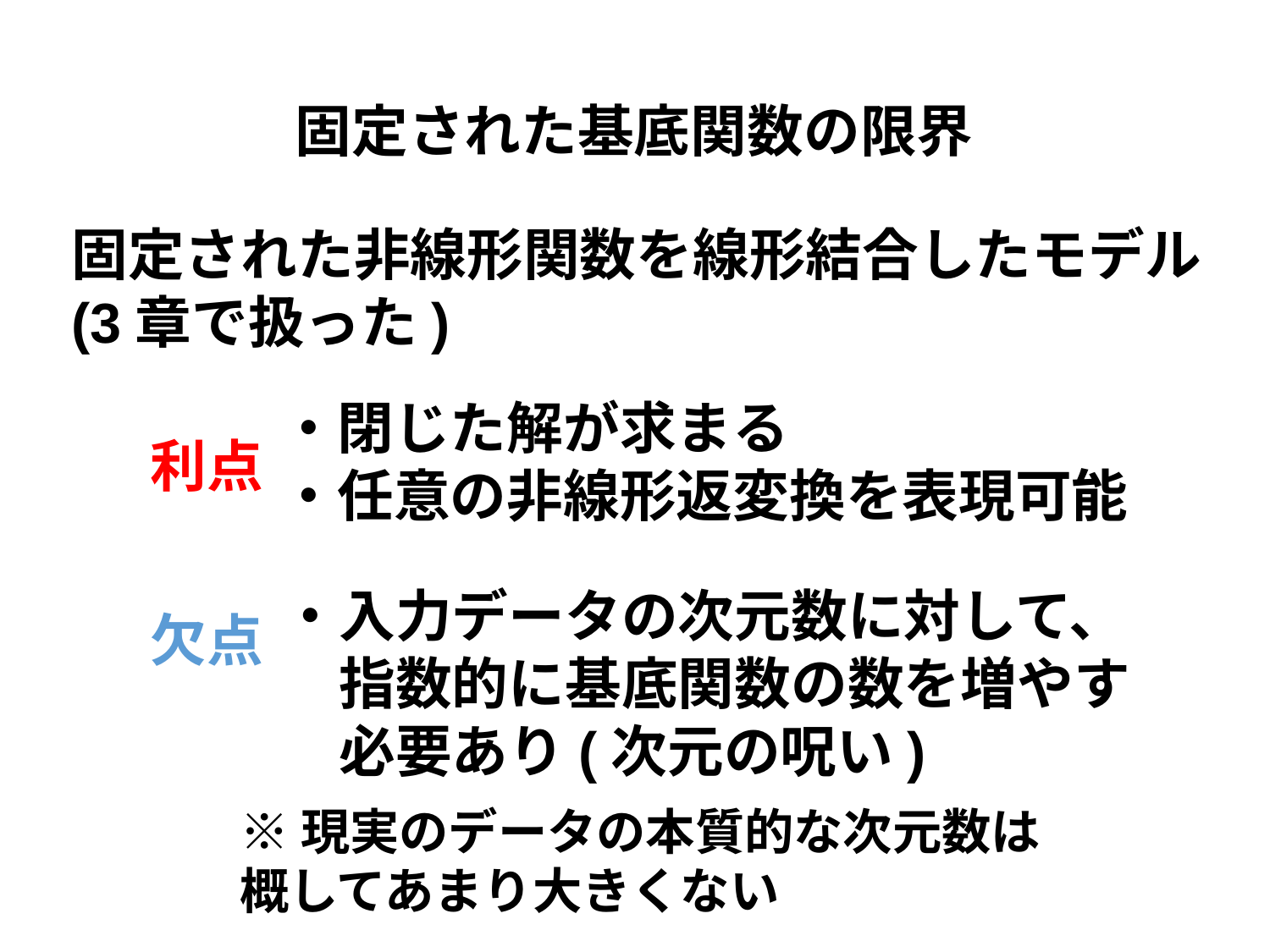

固定された基底関数の限界
固定された非線形関数を線形結合したモデル
(3章で扱った)
・閉じた解が求まる
・任意の非線形返変換を表現可能
利点
・入力データの次元数に対して、
　指数的に基底関数の数を増やす
　必要あり(次元の呪い)

欠点
※現実のデータの本質的な次元数は
概してあまり大きくない